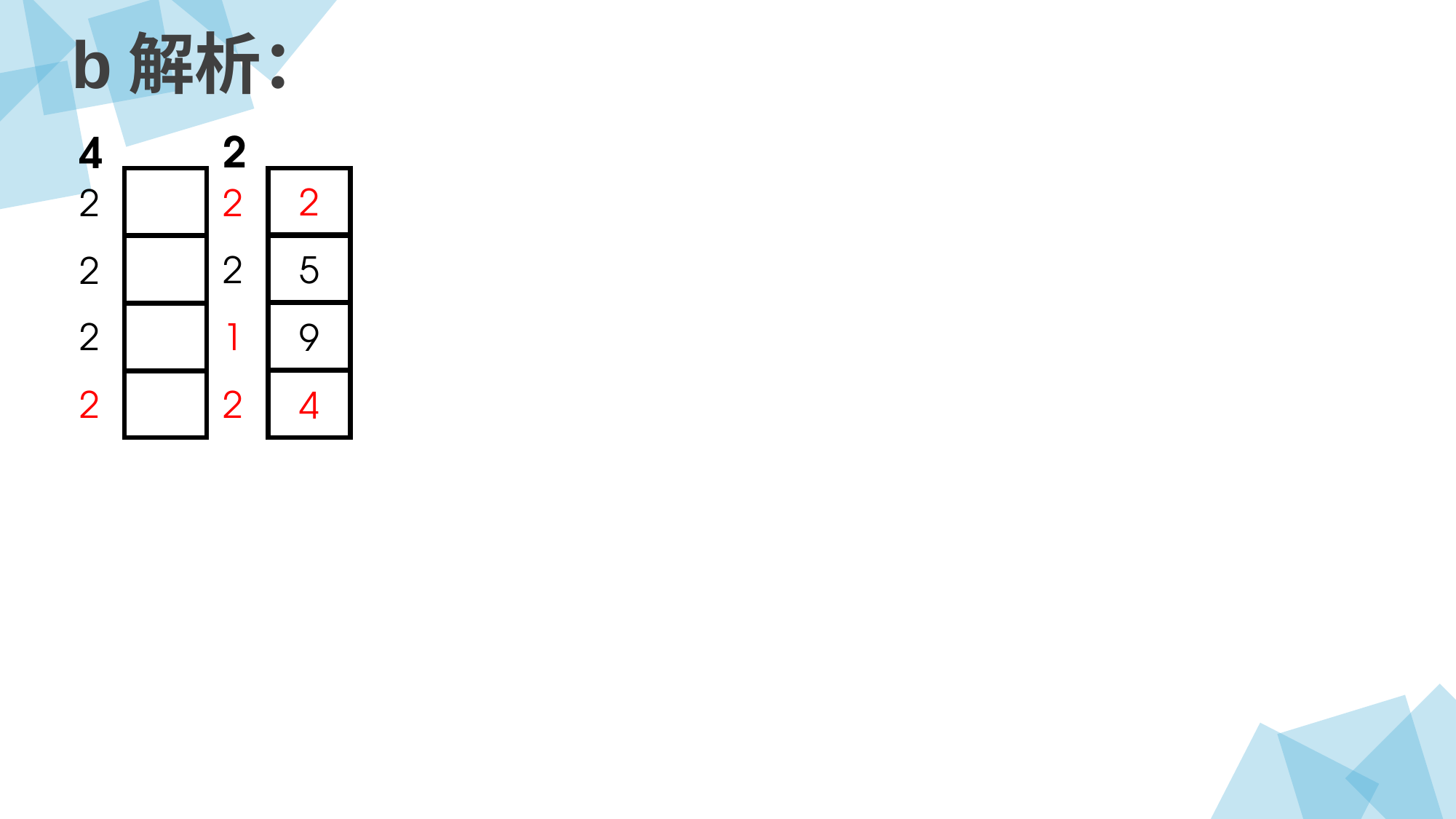

b解析：
2
4
2
5
9
4
2
2
1
2

2
2
2
2